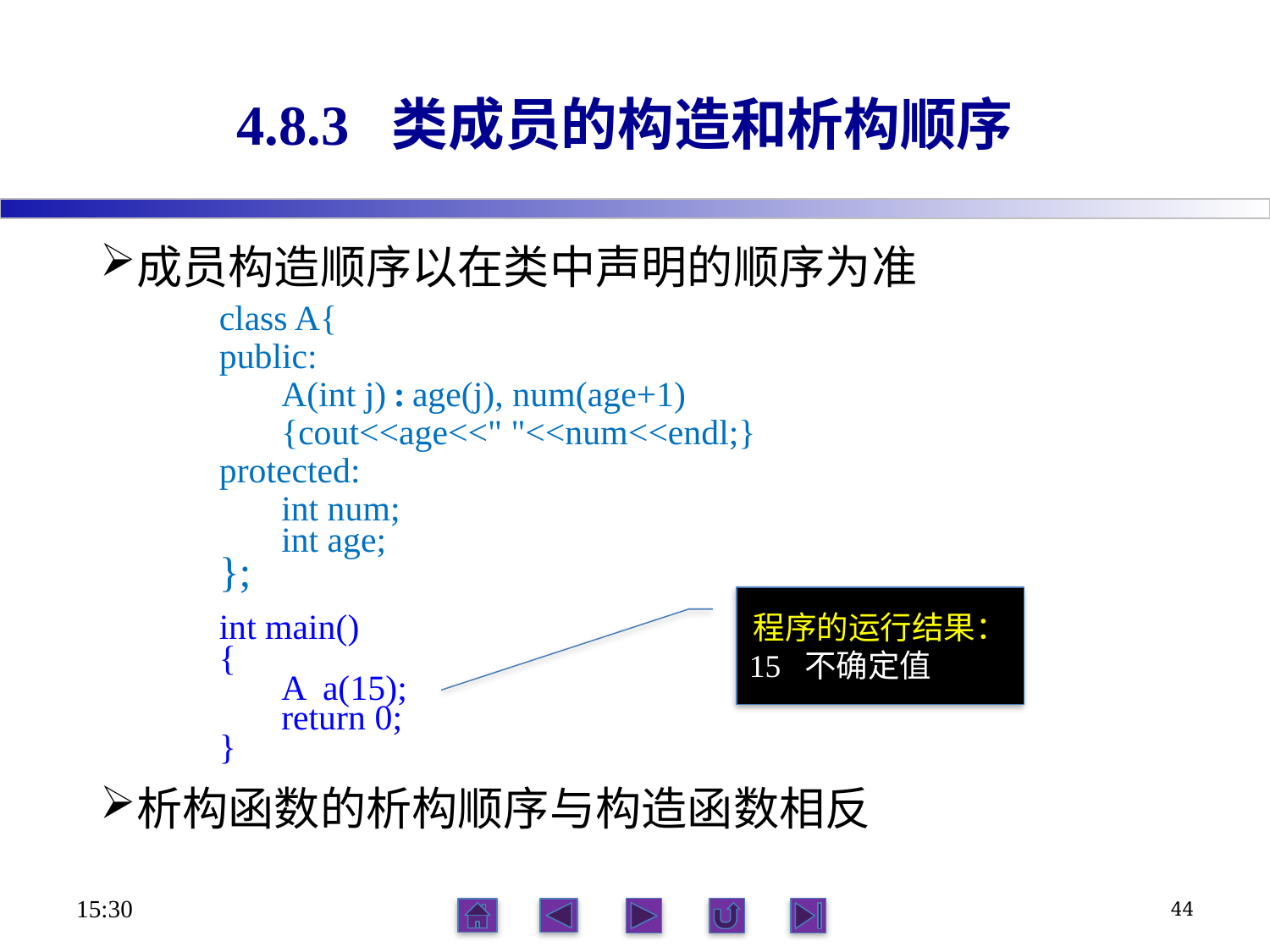

# 4.8.3  类成员的构造和析构顺序
成员构造顺序以在类中声明的顺序为准
class A{
public:
       A(int j) : age(j), num(age+1)
       {cout<<age<<" "<<num<<endl;}
protected:
       int num;
       int age;
};
int main()
{
       A  a(15);
       return 0;
}
析构函数的析构顺序与构造函数相反

程序的运行结果：
15  不确定值
15:30
44